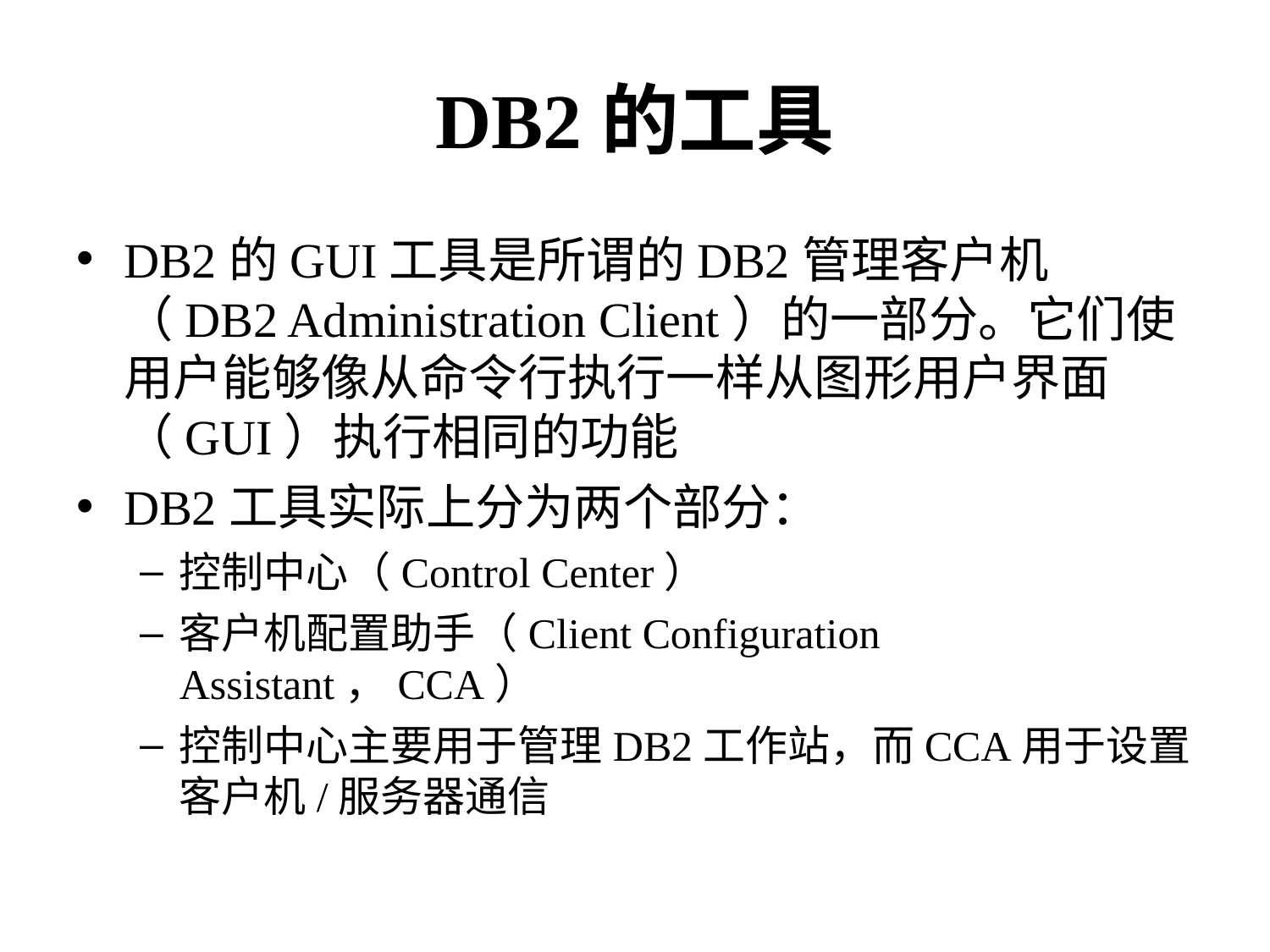

# DB2的工具
DB2的GUI工具是所谓的DB2管理客户机（DB2 Administration Client）的一部分。它们使用户能够像从命令行执行一样从图形用户界面（GUI）执行相同的功能
DB2工具实际上分为两个部分：
控制中心（Control Center）
客户机配置助手（Client Configuration Assistant，CCA）
控制中心主要用于管理DB2工作站，而CCA用于设置客户机/服务器通信